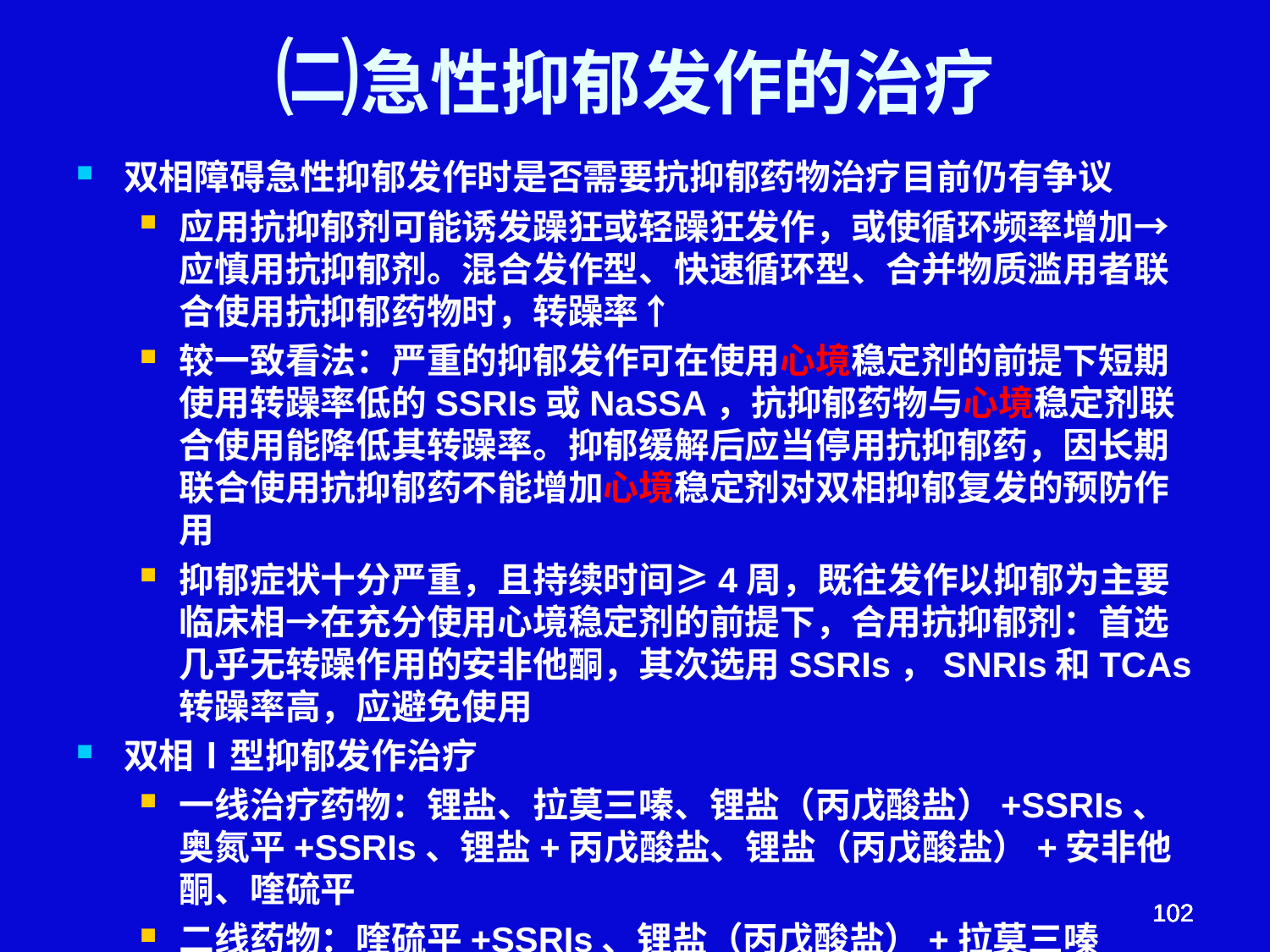

# ㈡急性抑郁发作的治疗
双相障碍急性抑郁发作时是否需要抗抑郁药物治疗目前仍有争议
应用抗抑郁剂可能诱发躁狂或轻躁狂发作，或使循环频率增加→应慎用抗抑郁剂。混合发作型、快速循环型、合并物质滥用者联合使用抗抑郁药物时，转躁率↑
较一致看法：严重的抑郁发作可在使用心境稳定剂的前提下短期使用转躁率低的SSRIs或NaSSA，抗抑郁药物与心境稳定剂联合使用能降低其转躁率。抑郁缓解后应当停用抗抑郁药，因长期联合使用抗抑郁药不能增加心境稳定剂对双相抑郁复发的预防作用
抑郁症状十分严重，且持续时间≥4周，既往发作以抑郁为主要临床相→在充分使用心境稳定剂的前提下，合用抗抑郁剂：首选几乎无转躁作用的安非他酮，其次选用SSRIs，SNRIs和TCAs转躁率高，应避免使用
双相Ⅰ型抑郁发作治疗
一线治疗药物：锂盐、拉莫三嗪、锂盐（丙戊酸盐）+SSRIs、奥氮平+SSRIs、锂盐+丙戊酸盐、锂盐（丙戊酸盐）+安非他酮、喹硫平
二线药物：喹硫平+SSRIs、锂盐（丙戊酸盐）+拉莫三嗪
102
102
102
102
102
102